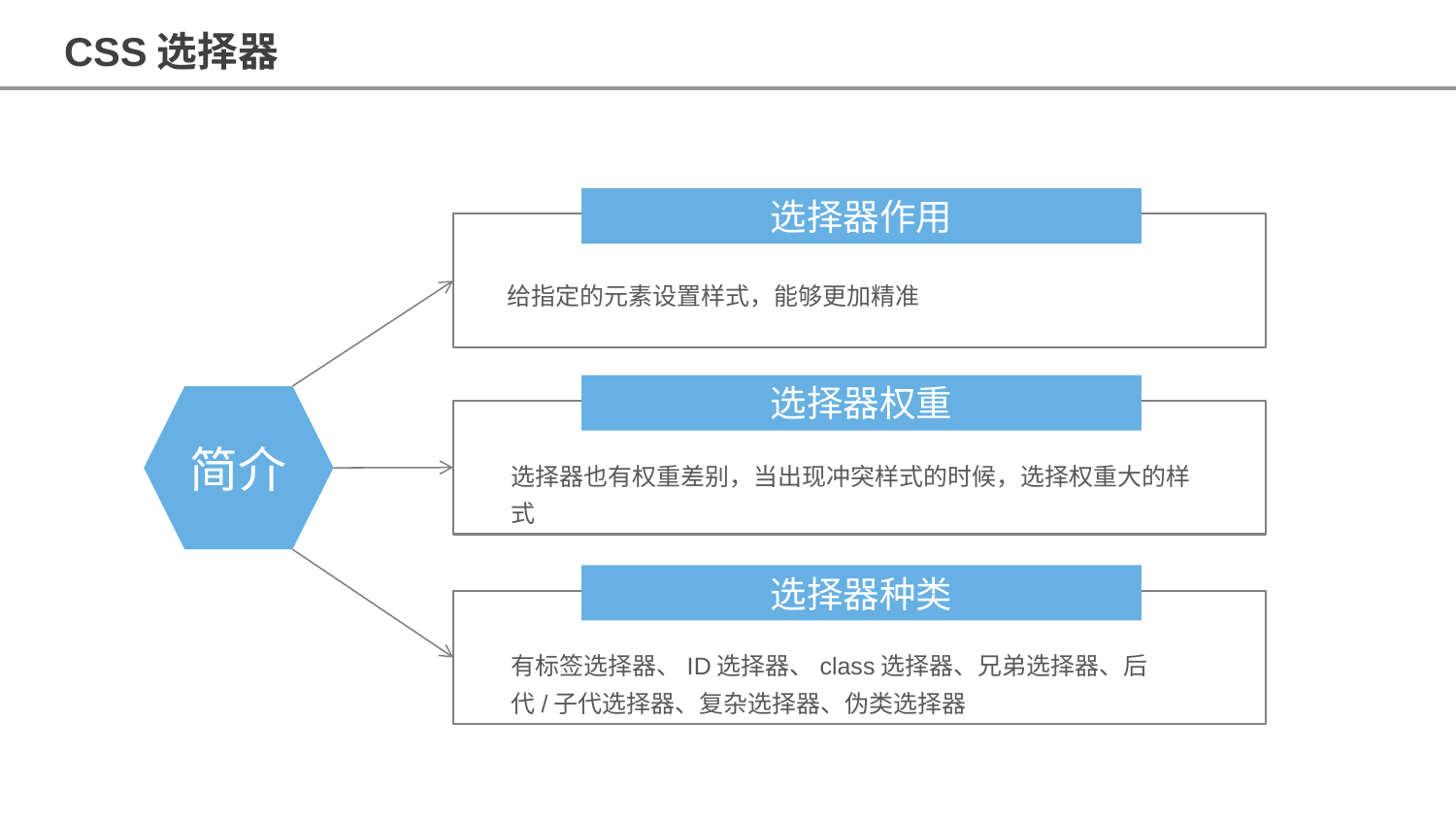

CSS选择器
选择器作用

给指定的元素设置样式，能够更加精准
选择器权重
简介

选择器也有权重差别，当出现冲突样式的时候，选择权重大的样式
选择器种类

有标签选择器、ID选择器、class选择器、兄弟选择器、后代/子代选择器、复杂选择器、伪类选择器